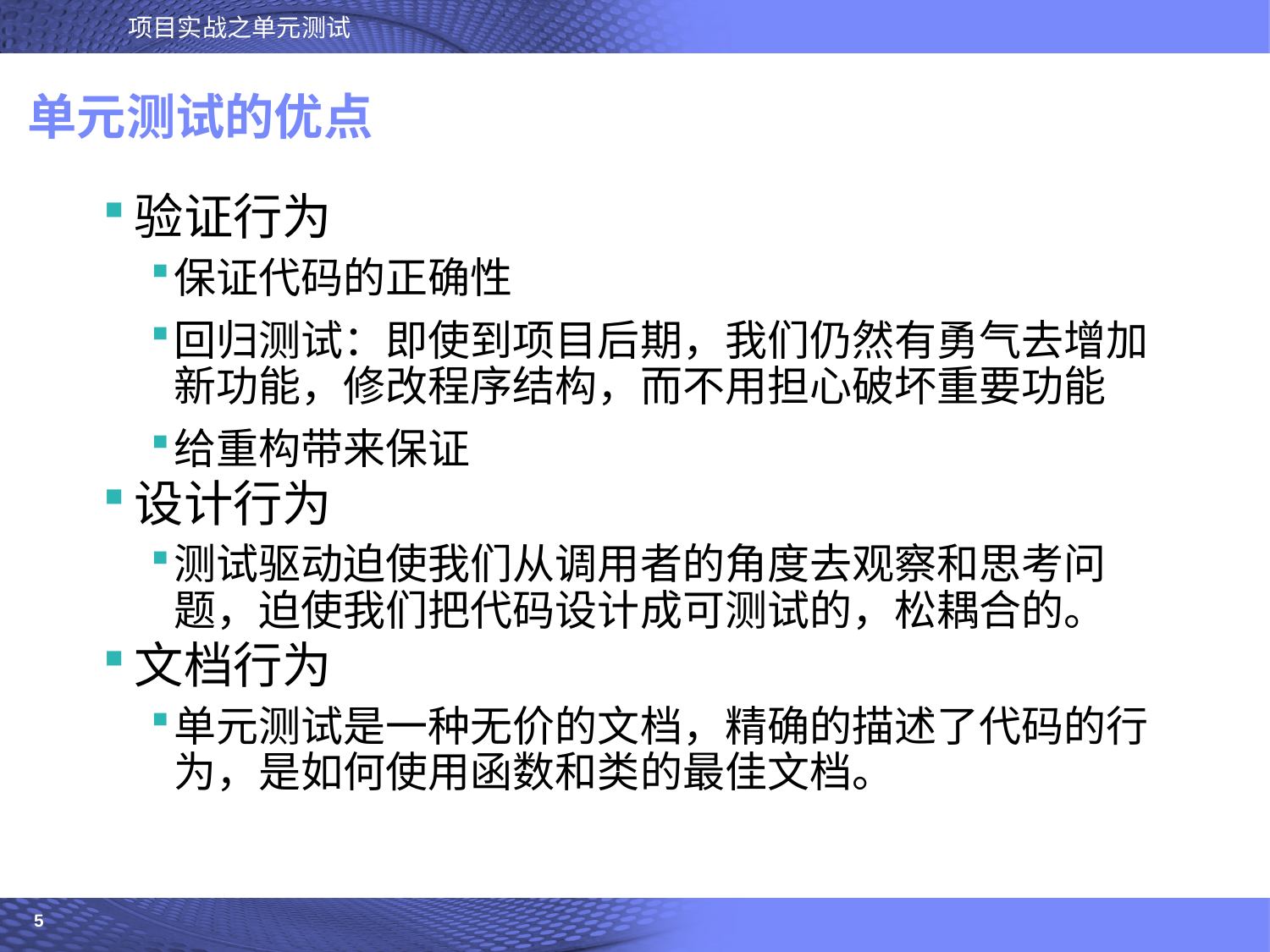

# 单元测试的优点
验证行为
保证代码的正确性
回归测试：即使到项目后期，我们仍然有勇气去增加新功能，修改程序结构，而不用担心破坏重要功能
给重构带来保证
设计行为
测试驱动迫使我们从调用者的角度去观察和思考问题，迫使我们把代码设计成可测试的，松耦合的。
文档行为
单元测试是一种无价的文档，精确的描述了代码的行为，是如何使用函数和类的最佳文档。

5